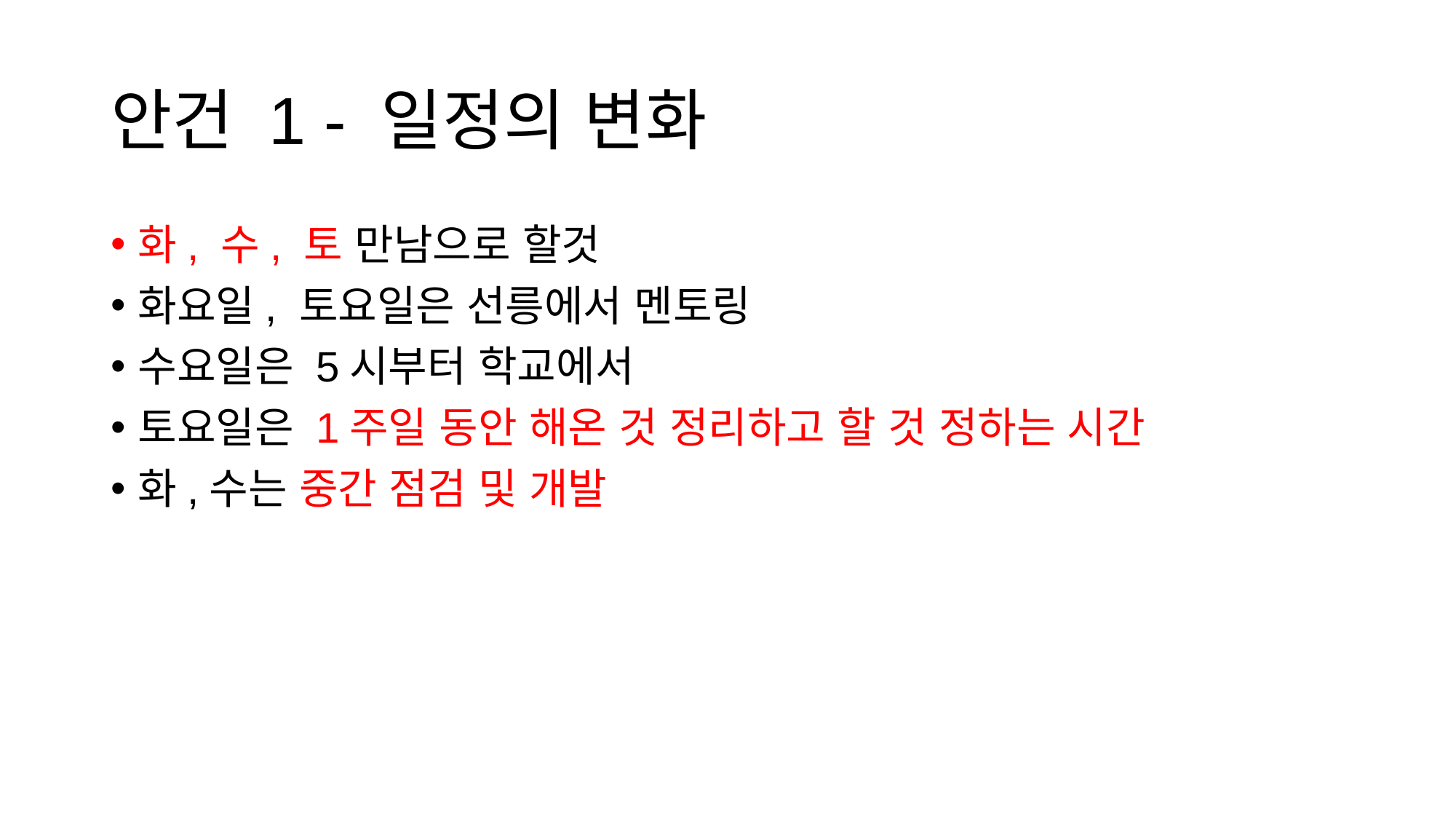

# 안건 1 - 일정의 변화
화, 수, 토 만남으로 할것
화요일, 토요일은 선릉에서 멘토링
수요일은 5시부터 학교에서
토요일은 1주일 동안 해온 것 정리하고 할 것 정하는 시간
화,수는 중간 점검 및 개발